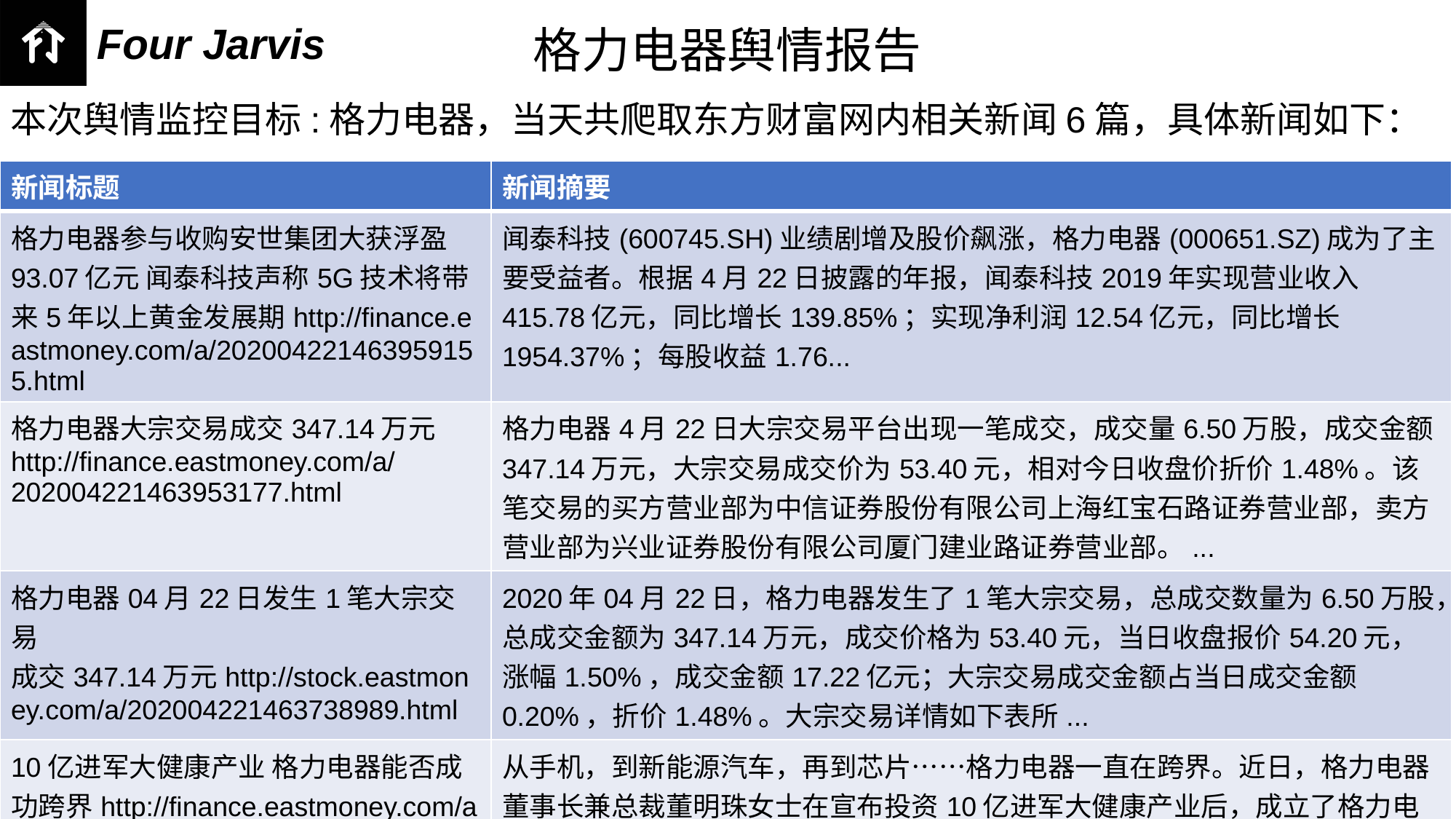

格力电器舆情报告
本次舆情监控目标:格力电器，当天共爬取东方财富网内相关新闻6篇，具体新闻如下：
| 新闻标题 | 新闻摘要 |
| --- | --- |
| 格力电器参与收购安世集团大获浮盈93.07亿元 闻泰科技声称5G技术将带来5年以上黄金发展期http://finance.eastmoney.com/a/202004221463959155.html | 闻泰科技(600745.SH)业绩剧增及股价飙涨，格力电器(000651.SZ)成为了主要受益者。根据4月22日披露的年报，闻泰科技2019年实现营业收入415.78亿元，同比增长139.85%；实现净利润12.54亿元，同比增长1954.37%；每股收益1.76... |
| 格力电器大宗交易成交347.14万元http://finance.eastmoney.com/a/202004221463953177.html | 格力电器4月22日大宗交易平台出现一笔成交，成交量6.50万股，成交金额347.14万元，大宗交易成交价为53.40元，相对今日收盘价折价1.48%。该笔交易的买方营业部为中信证券股份有限公司上海红宝石路证券营业部，卖方营业部为兴业证券股份有限公司厦门建业路证券营业部。... |
| 格力电器04月22日发生1笔大宗交易 成交347.14万元http://stock.eastmoney.com/a/202004221463738989.html | 2020年04月22日，格力电器发生了1笔大宗交易，总成交数量为6.50万股，总成交金额为347.14万元，成交价格为53.40元，当日收盘报价54.20元，涨幅1.50%，成交金额17.22亿元；大宗交易成交金额占当日成交金额0.20%，折价1.48%。大宗交易详情如下表所... |
| 10亿进军大健康产业 格力电器能否成功跨界http://finance.eastmoney.com/a/202004221463605162.html | 从手机，到新能源汽车，再到芯片……格力电器一直在跨界。近日，格力电器董事长兼总裁董明珠女士在宣布投资10亿进军大健康产业后，成立了格力电器旗下新医疗装备公司——成都格力新鹭医疗装备有限公司。尽管疫情之下健康产业站上风口，并且家电产业跨界医疗渐成趋势，但不少人仍不看好董小姐的... |
| 格力电器(000651)融资融券信息(04-21)http://stock.eastmoney.com/a/202004221463124179.html | 格力电器(000651)2020-04-21融资融券信息显示，格力电器融资余额5,395,881,596元，融券余额32,080,158元，融资买入额170,312,289元，融资偿还额193,161,627元，融资净买额-22,849,338元，融券余量600,752股，融券卖... |
| 格力电器：连续4日融资净偿还累计1.01亿元（04-21）http://stock.eastmoney.com/a/202004221462982296.html | 格力电器融资融券信息显示，2020年4月21日融资净偿还2284.93万元；融资余额53.96亿元，较前一日下降0.42%。融资方面，当日融资买入1.7亿元，融资偿还1.93亿元，融资净偿还2284.93万元，连续4日净偿还累计1.01亿元。融券方面，融券卖出11.12万股，融券... |